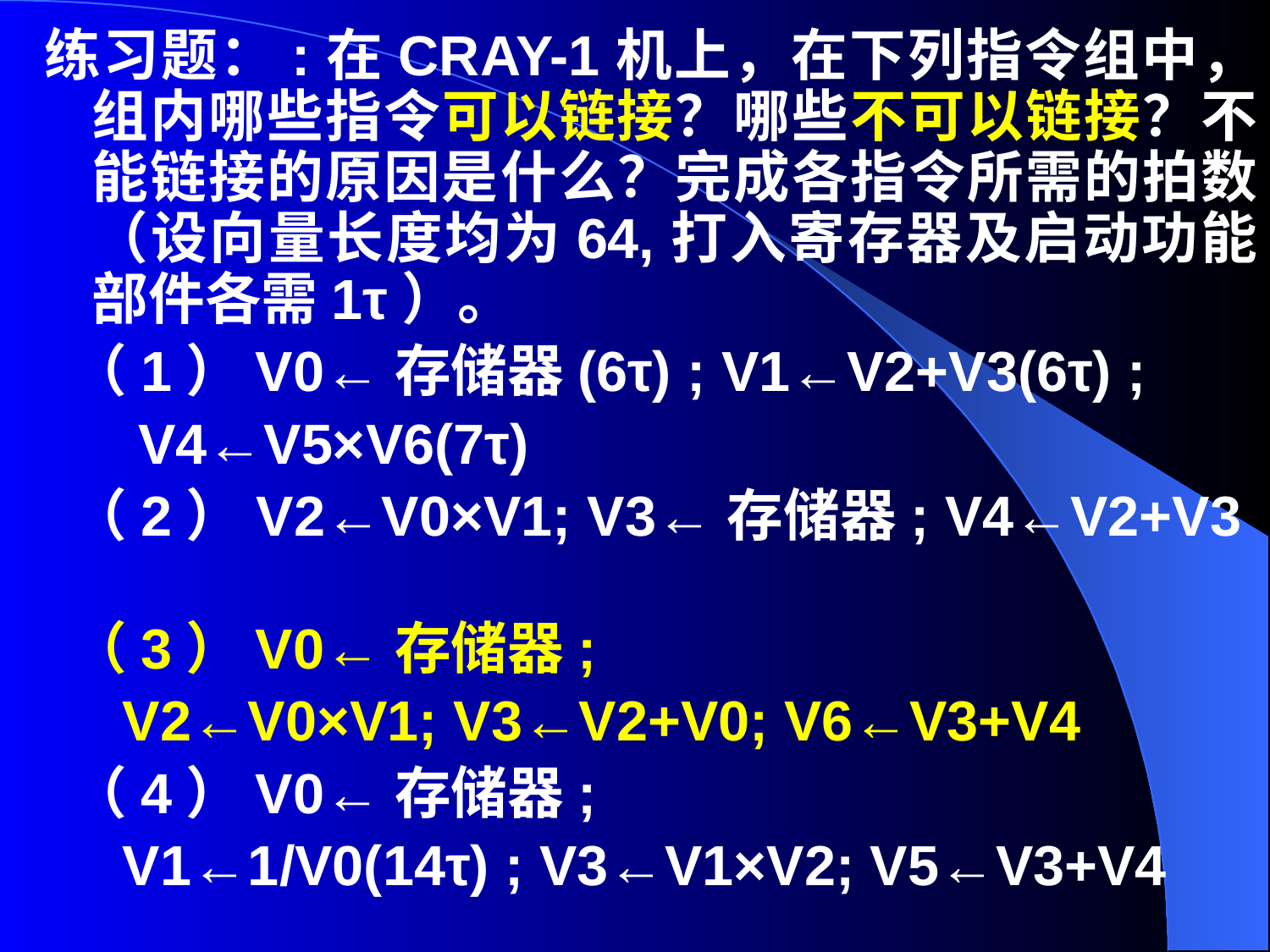

练习题：:在CRAY-1机上，在下列指令组中，组内哪些指令可以链接？哪些不可以链接？不能链接的原因是什么？完成各指令所需的拍数（设向量长度均为64,打入寄存器及启动功能部件各需1τ）。
 （1）V0←存储器(6τ) ; V1←V2+V3(6τ) ;
      V4←V5×V6(7τ)
 （2）V2←V0×V1; V3←存储器; V4←V2+V3
 （3）V0←存储器;
     V2←V0×V1; V3←V2+V0; V6←V3+V4
 （4）V0←存储器;
     V1←1/V0(14τ) ; V3←V1×V2; V5←V3+V4
46